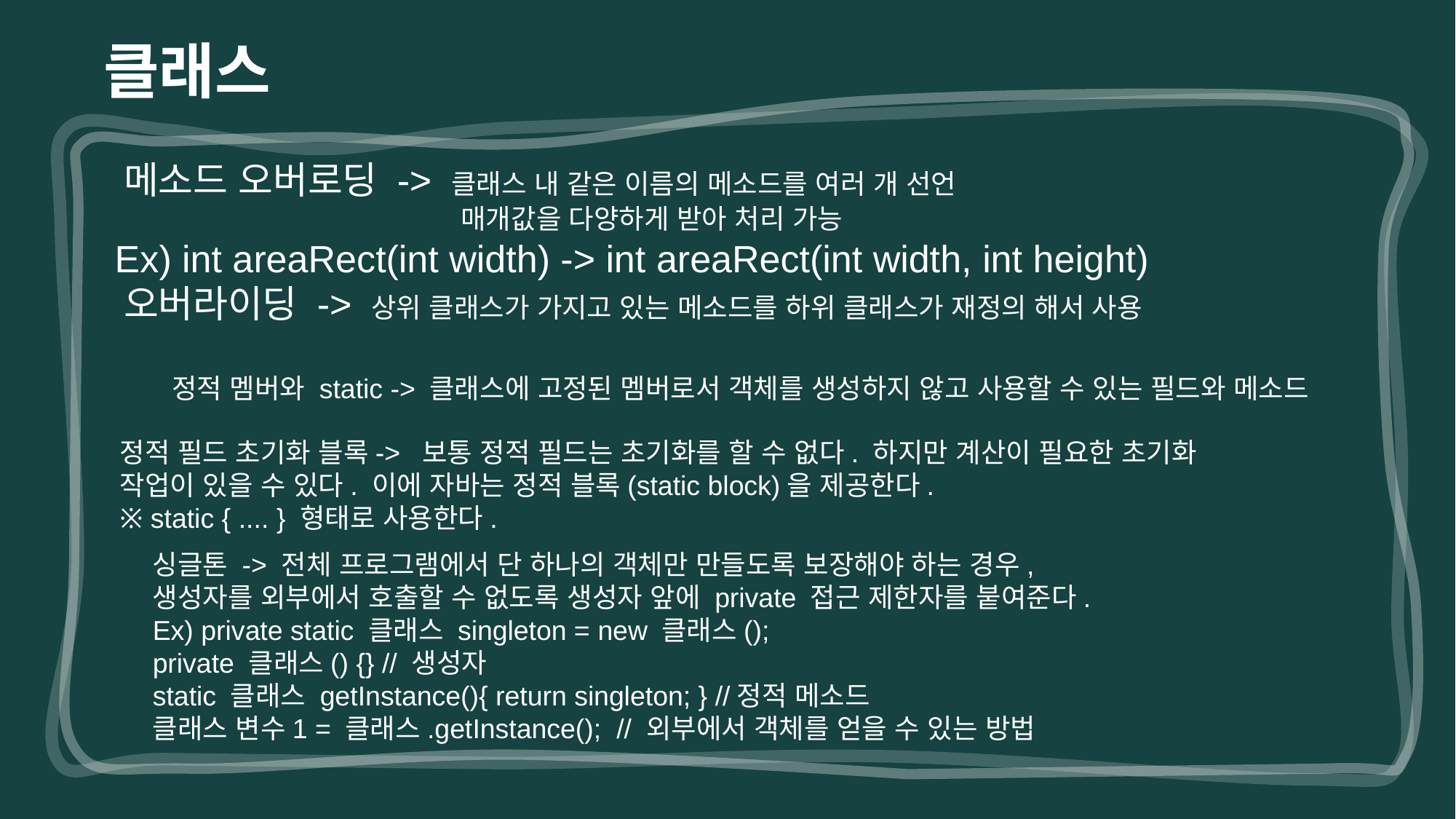

클래스

 메소드 오버로딩 -> 클래스 내 같은 이름의 메소드를 여러 개 선언
			   매개값을 다양하게 받아 처리 가능
 Ex) int areaRect(int width) -> int areaRect(int width, int height)
 오버라이딩 -> 상위 클래스가 가지고 있는 메소드를 하위 클래스가 재정의 해서 사용

정적 멤버와 static -> 클래스에 고정된 멤버로서 객체를 생성하지 않고 사용할 수 있는 필드와 메소드
정적 필드 초기화 블록->  보통 정적 필드는 초기화를 할 수 없다. 하지만 계산이 필요한 초기화
작업이 있을 수 있다. 이에 자바는 정적 블록(static block)을 제공한다.
※ static { .... } 형태로 사용한다.
싱글톤 -> 전체 프로그램에서 단 하나의 객체만 만들도록 보장해야 하는 경우,
생성자를 외부에서 호출할 수 없도록 생성자 앞에 private 접근 제한자를 붙여준다.
Ex) private static 클래스 singleton = new 클래스();
private 클래스() {} // 생성자
static 클래스 getInstance(){ return singleton; } //정적 메소드
클래스 변수1 = 클래스.getInstance();  // 외부에서 객체를 얻을 수 있는 방법